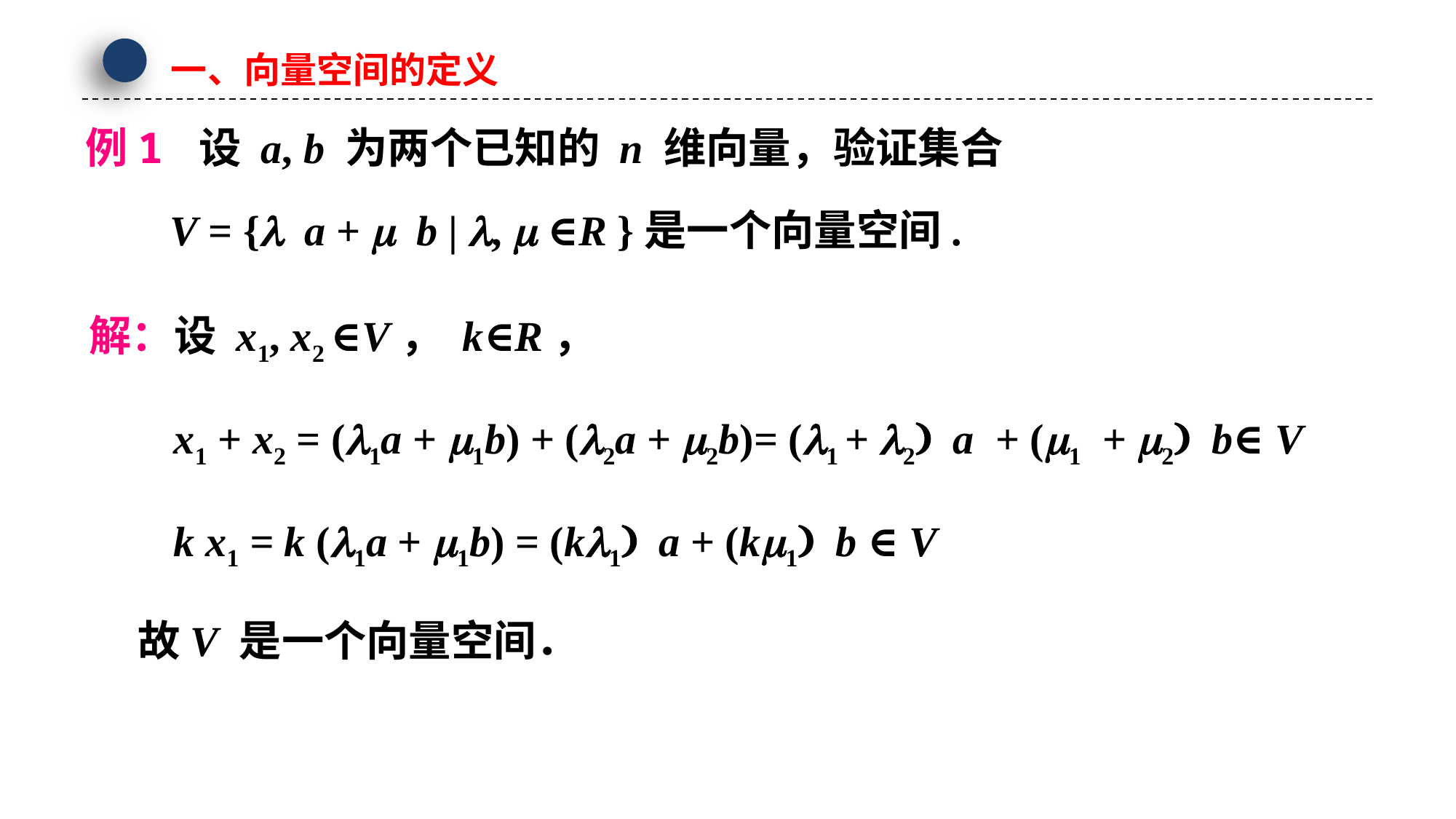

一、向量空间的定义

例1 设 a, b 为两个已知的 n 维向量，验证集合
        V = {λ a + μ b | λ, μ ∈R }是一个向量空间.
解：设 x1, x2 ∈V， k∈R，
        x1 + x2 = (λ1a + μ1b) + (λ2a + μ2b)= (λ1 + λ2) a  + (μ1 + μ2) b∈ V
        k x1 = k (λ1a + μ1b) = (kλ1) a + (kμ1) b ∈ V
    故V 是一个向量空间．